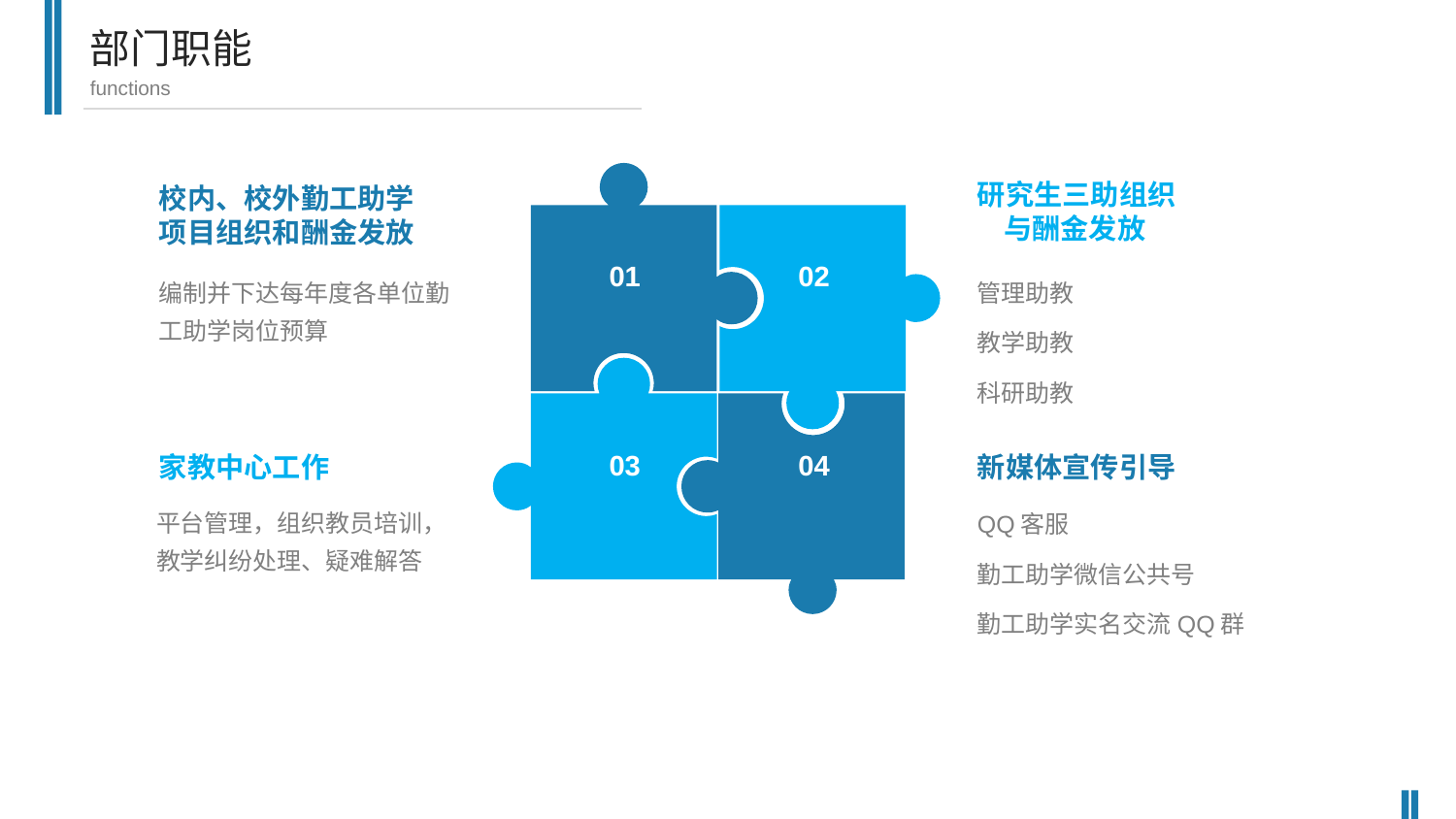

部门职能
functions

研究生三助组织
   与酬金发放

校内、校外勤工助学
项目组织和酬金发放

01
02
编制并下达每年度各单位勤工助学岗位预算
管理助教
教学助教
科研助教

03
04
家教中心工作
新媒体宣传引导

平台管理，组织教员培训，教学纠纷处理、疑难解答

QQ客服
勤工助学微信公共号
勤工助学实名交流QQ群